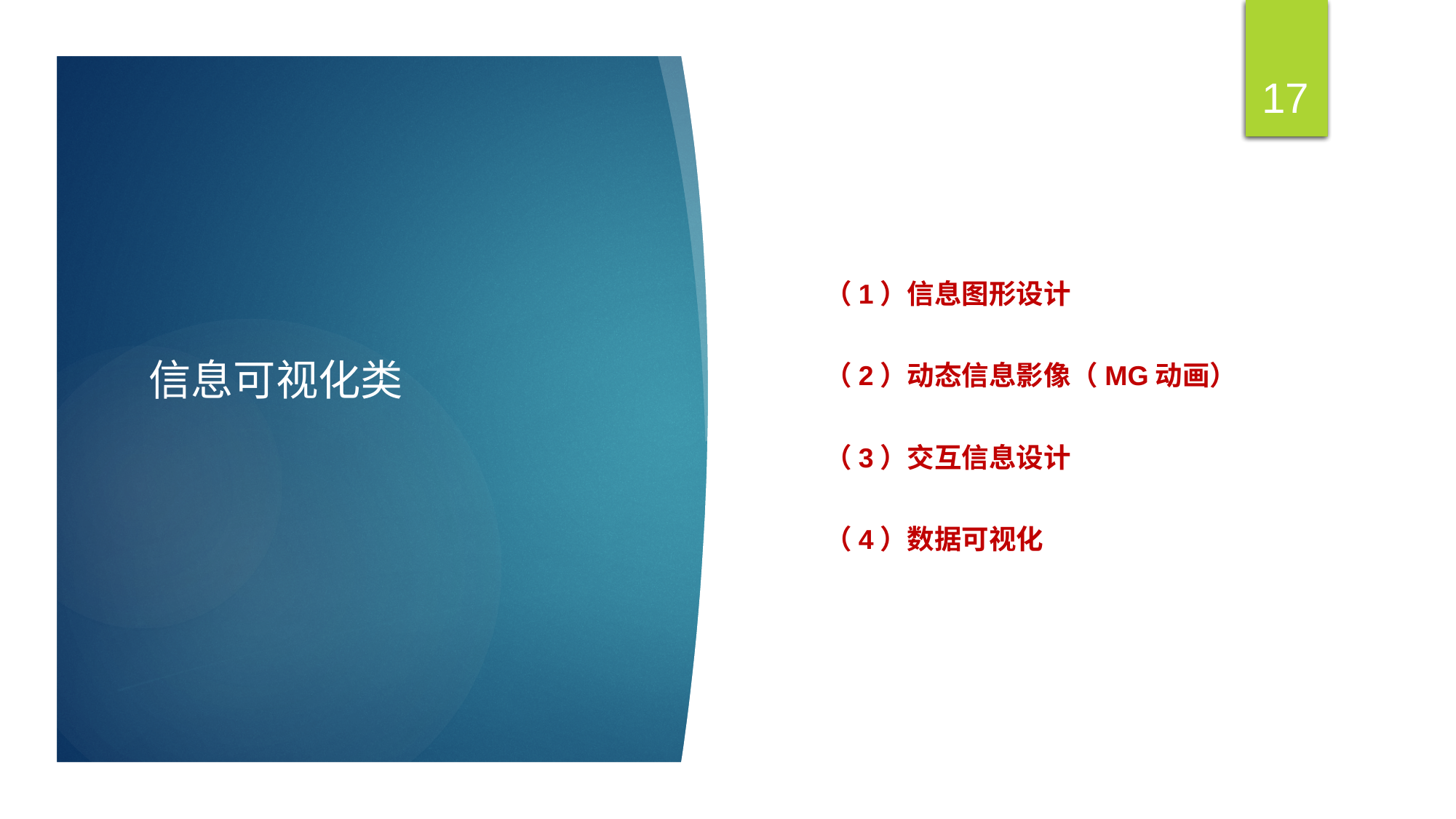

17
# 信息可视化类
（1）信息图形设计
（2）动态信息影像（MG动画） （3）交互信息设计
（4）数据可视化